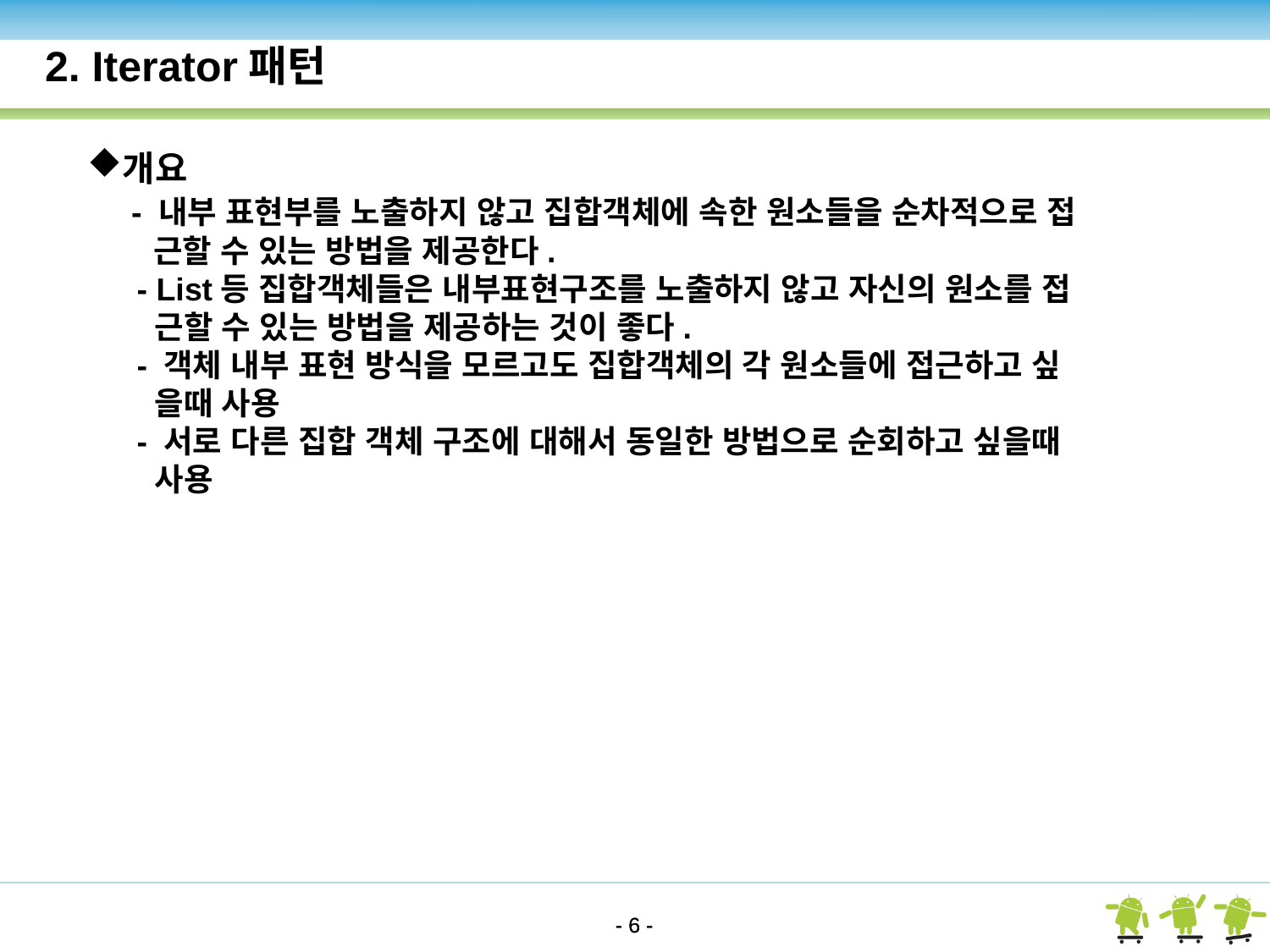

2. Iterator패턴
개요
    - 내부 표현부를 노출하지 않고 집합객체에 속한 원소들을 순차적으로 접
      근할 수 있는 방법을 제공한다.
     - List등 집합객체들은 내부표현구조를 노출하지 않고 자신의 원소를 접
       근할 수 있는 방법을 제공하는 것이 좋다.
     - 객체 내부 표현 방식을 모르고도 집합객체의 각 원소들에 접근하고 싶
       을때 사용
     - 서로 다른 집합 객체 구조에 대해서 동일한 방법으로 순회하고 싶을때
       사용

- 6 -
- 6 -